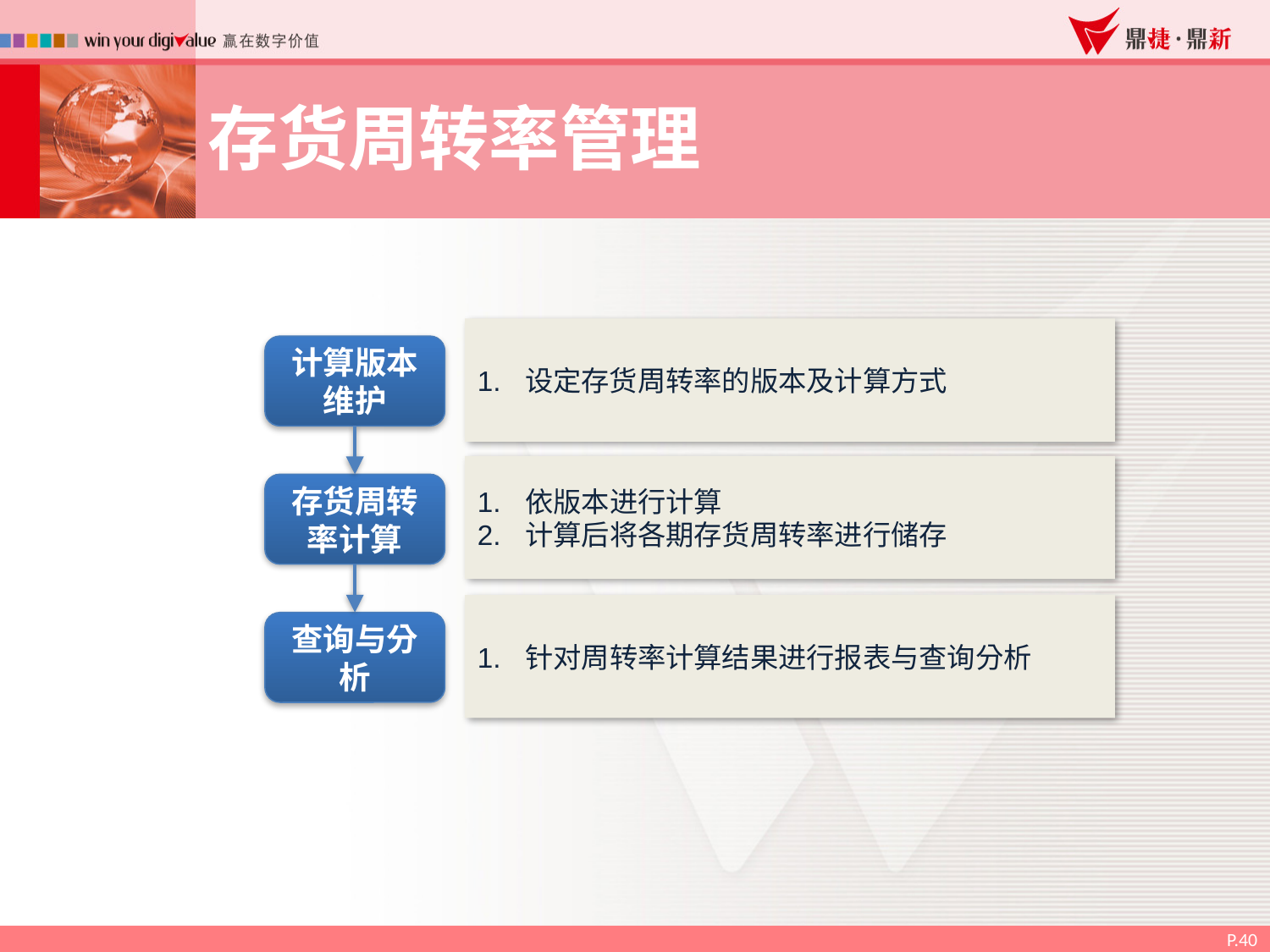

存货周转率管理
设定存货周转率的版本及计算方式
计算版本维护
依版本进行计算
计算后将各期存货周转率进行储存
存货周转率计算
针对周转率计算结果进行报表与查询分析
查询与分析